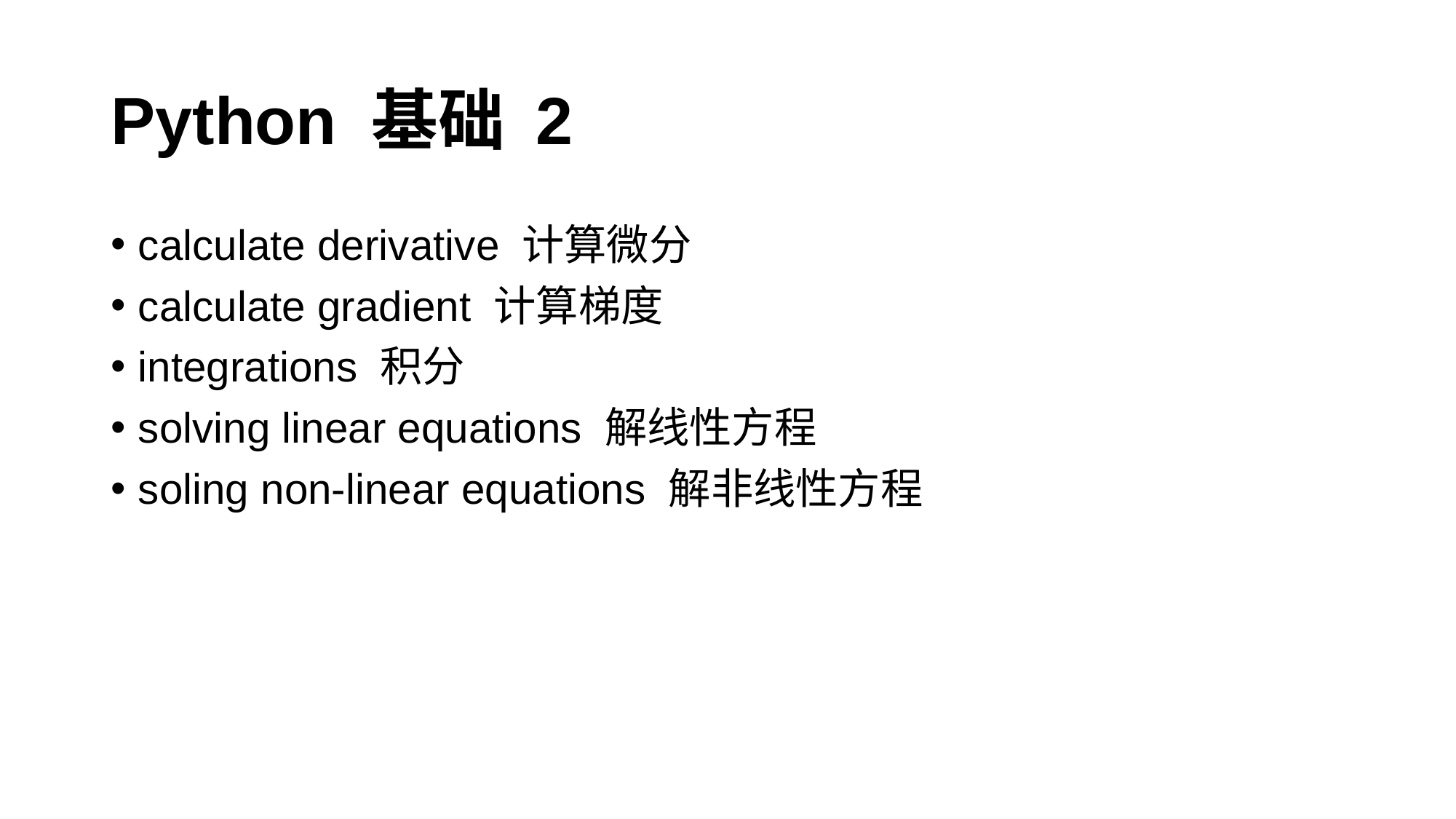

# Python 基础 2
calculate derivative 计算微分
calculate gradient 计算梯度
integrations 积分
solving linear equations 解线性方程
soling non-linear equations 解非线性方程